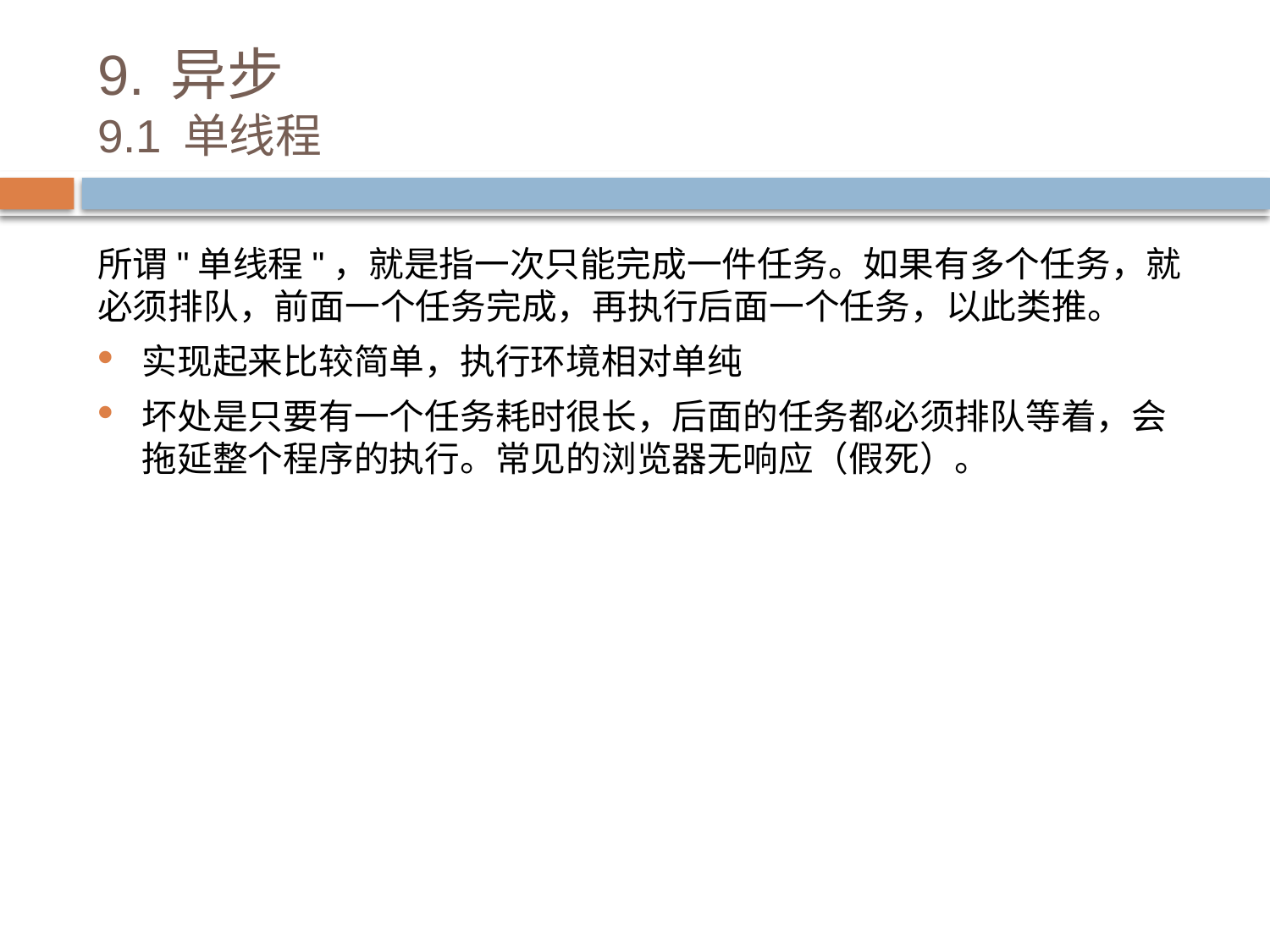

# 9. 异步 9.1 单线程
所谓"单线程"，就是指一次只能完成一件任务。如果有多个任务，就必须排队，前面一个任务完成，再执行后面一个任务，以此类推。
实现起来比较简单，执行环境相对单纯
坏处是只要有一个任务耗时很长，后面的任务都必须排队等着，会拖延整个程序的执行。常见的浏览器无响应（假死）。